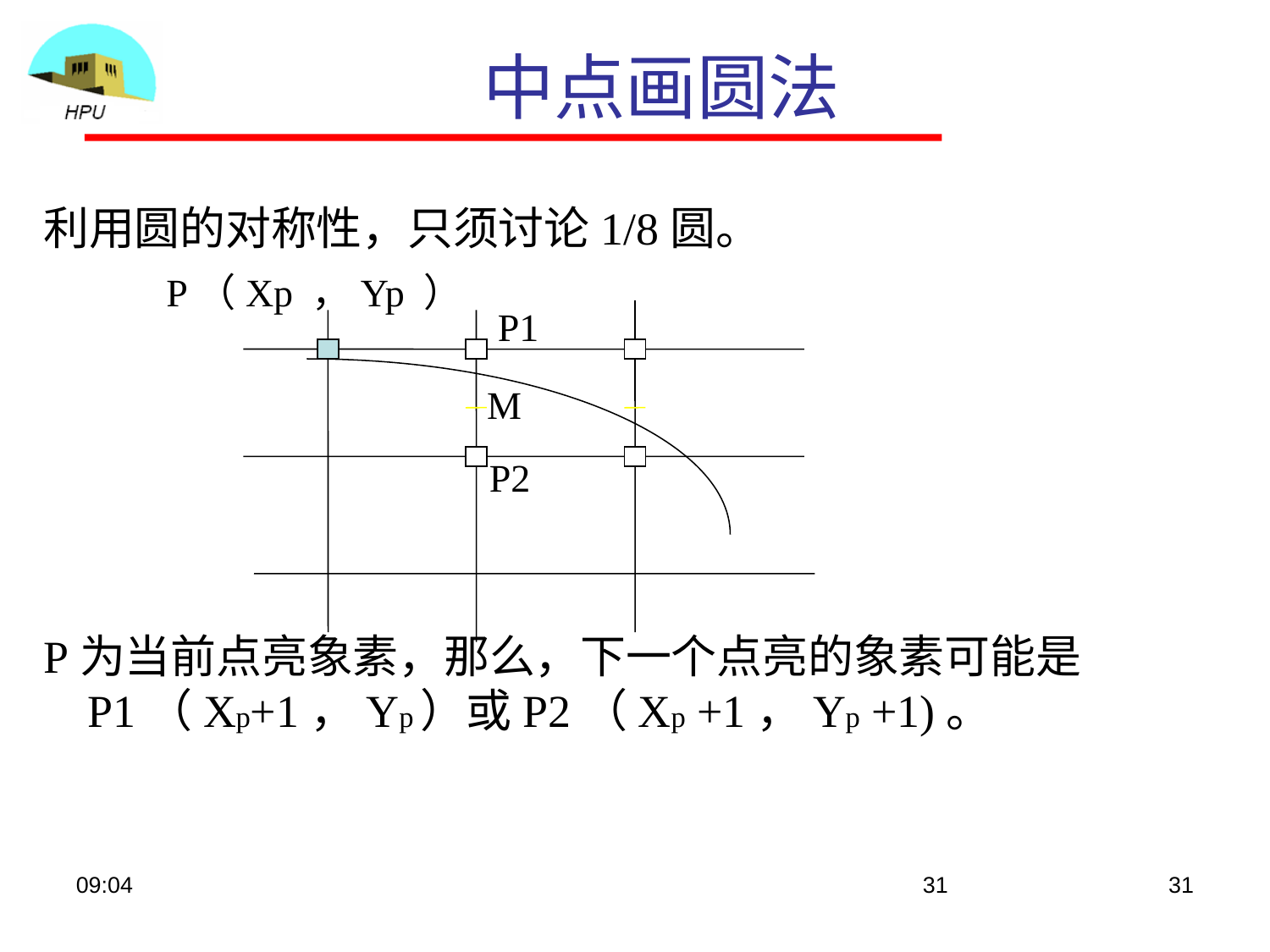

中点画圆法
利用圆的对称性，只须讨论1/8圆。

P为当前点亮象素，那么，下一个点亮的象素可能是P1（Xp+1，Yp）或P2（Xp +1，Yp +1)。

P（Xp ，Yp ）
P1

M

P2

09:04
31
31